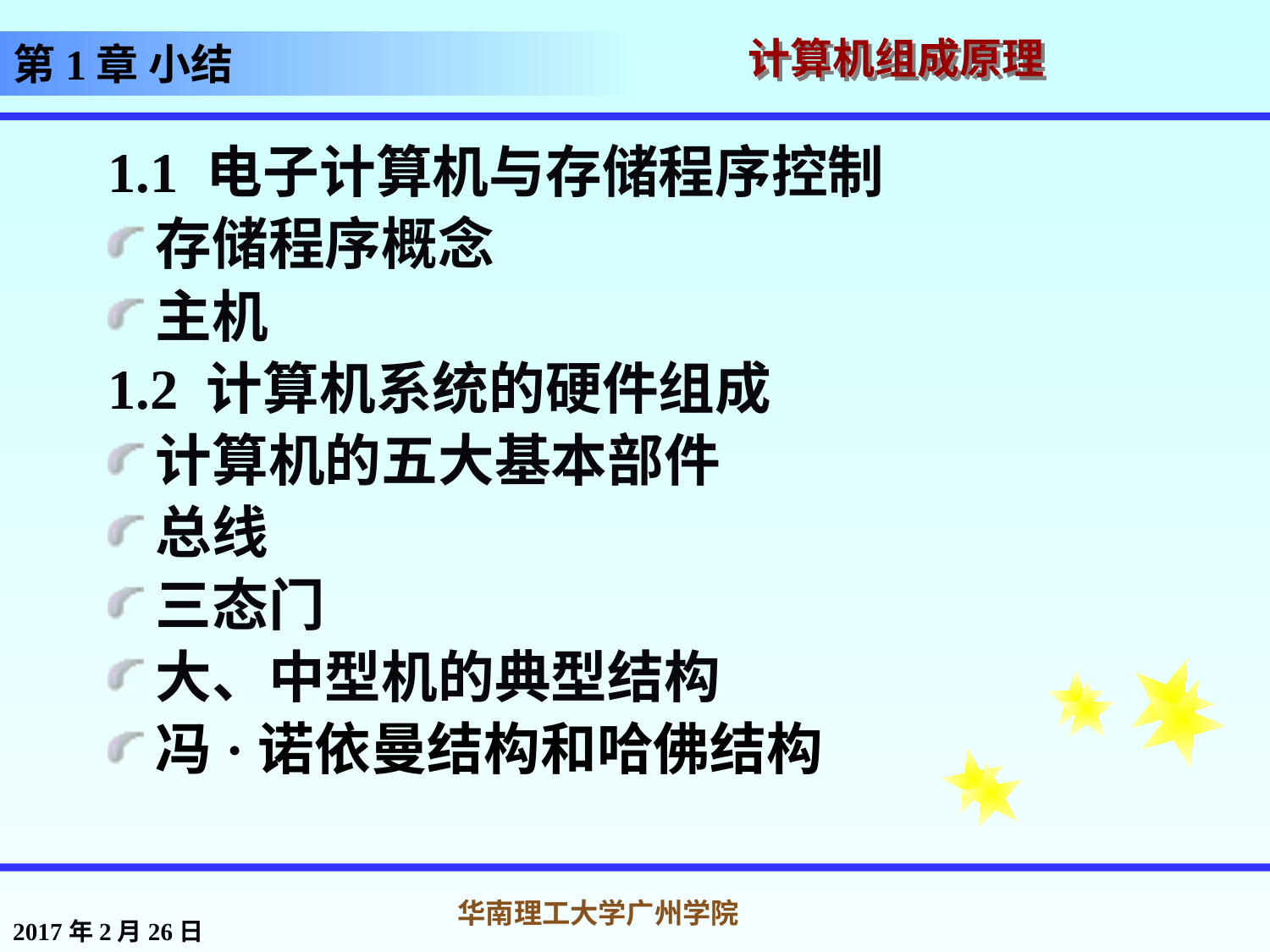

# 第1章 小结
1.1 电子计算机与存储程序控制
存储程序概念
主机
1.2 计算机系统的硬件组成
计算机的五大基本部件
总线
三态门
大、中型机的典型结构
冯·诺依曼结构和哈佛结构
2017年2月26日